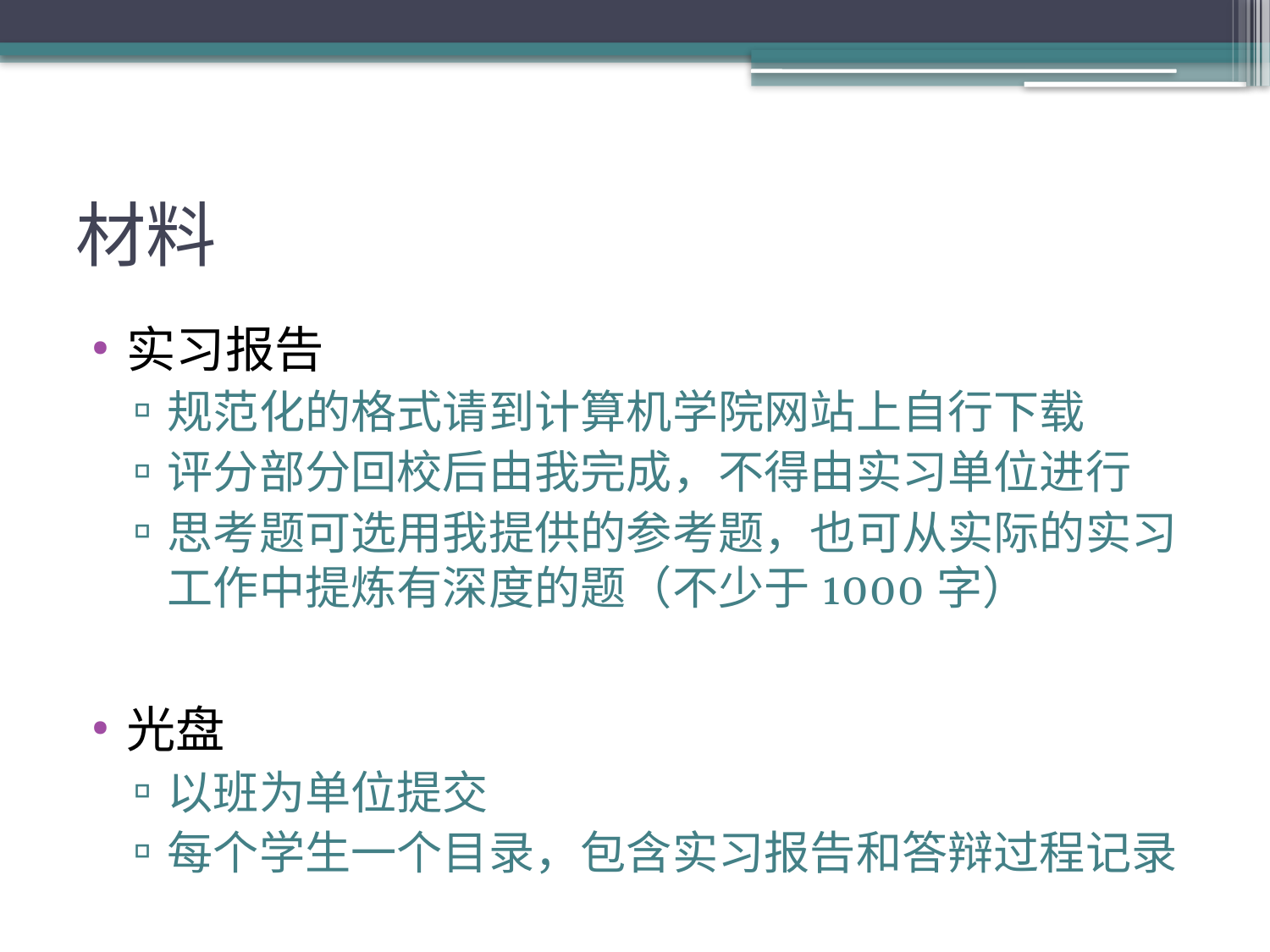

# 材料
实习报告
规范化的格式请到计算机学院网站上自行下载
评分部分回校后由我完成，不得由实习单位进行
思考题可选用我提供的参考题，也可从实际的实习工作中提炼有深度的题（不少于1000字）

光盘
以班为单位提交
每个学生一个目录，包含实习报告和答辩过程记录